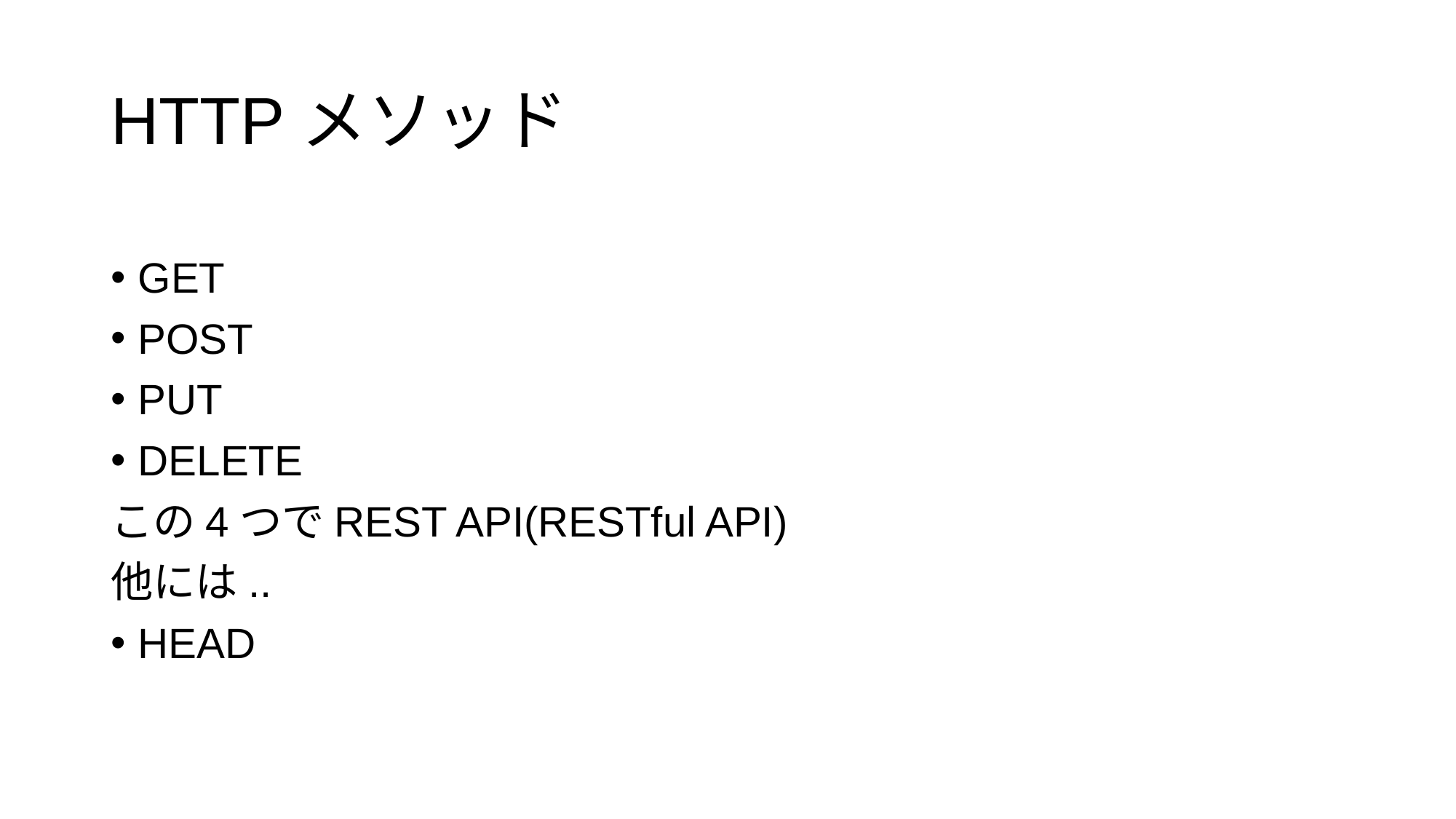

# HTTPメソッド
GET
POST
PUT
DELETE
この4つでREST API(RESTful API)
他には..
HEAD